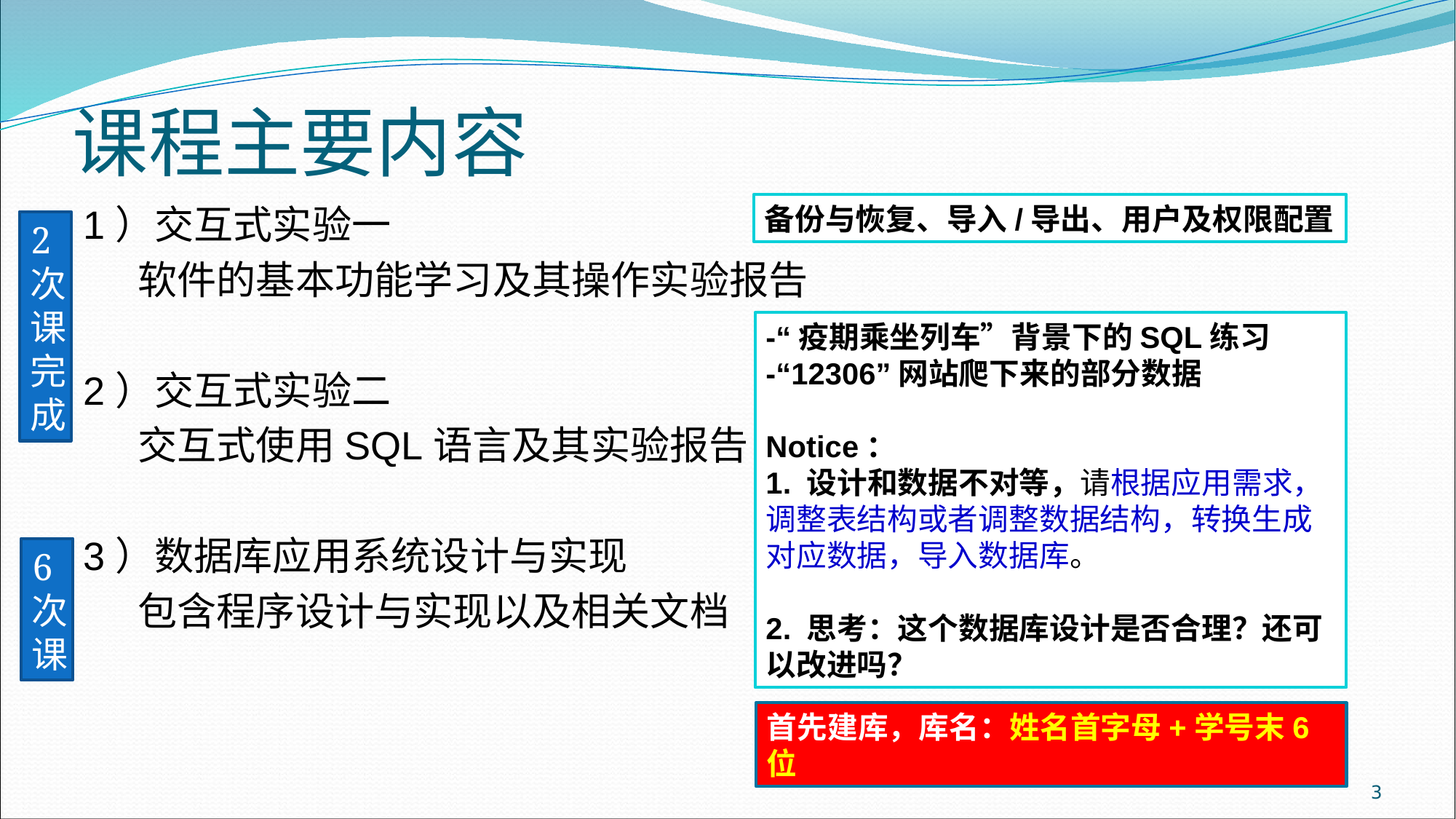

# 课程主要内容
1）交互式实验一
     软件的基本功能学习及其操作实验报告

2）交互式实验二
     交互式使用SQL语言及其实验报告

3）数据库应用系统设计与实现
     包含程序设计与实现以及相关文档
备份与恢复、导入/导出、用户及权限配置
2次课
完成
-“疫期乘坐列车”背景下的SQL练习
-“12306”网站爬下来的部分数据

Notice：
1. 设计和数据不对等，请根据应用需求，调整表结构或者调整数据结构，转换生成对应数据，导入数据库。

2. 思考：这个数据库设计是否合理？还可以改进吗？
6次课
首先建库，库名：姓名首字母+学号末6位
3